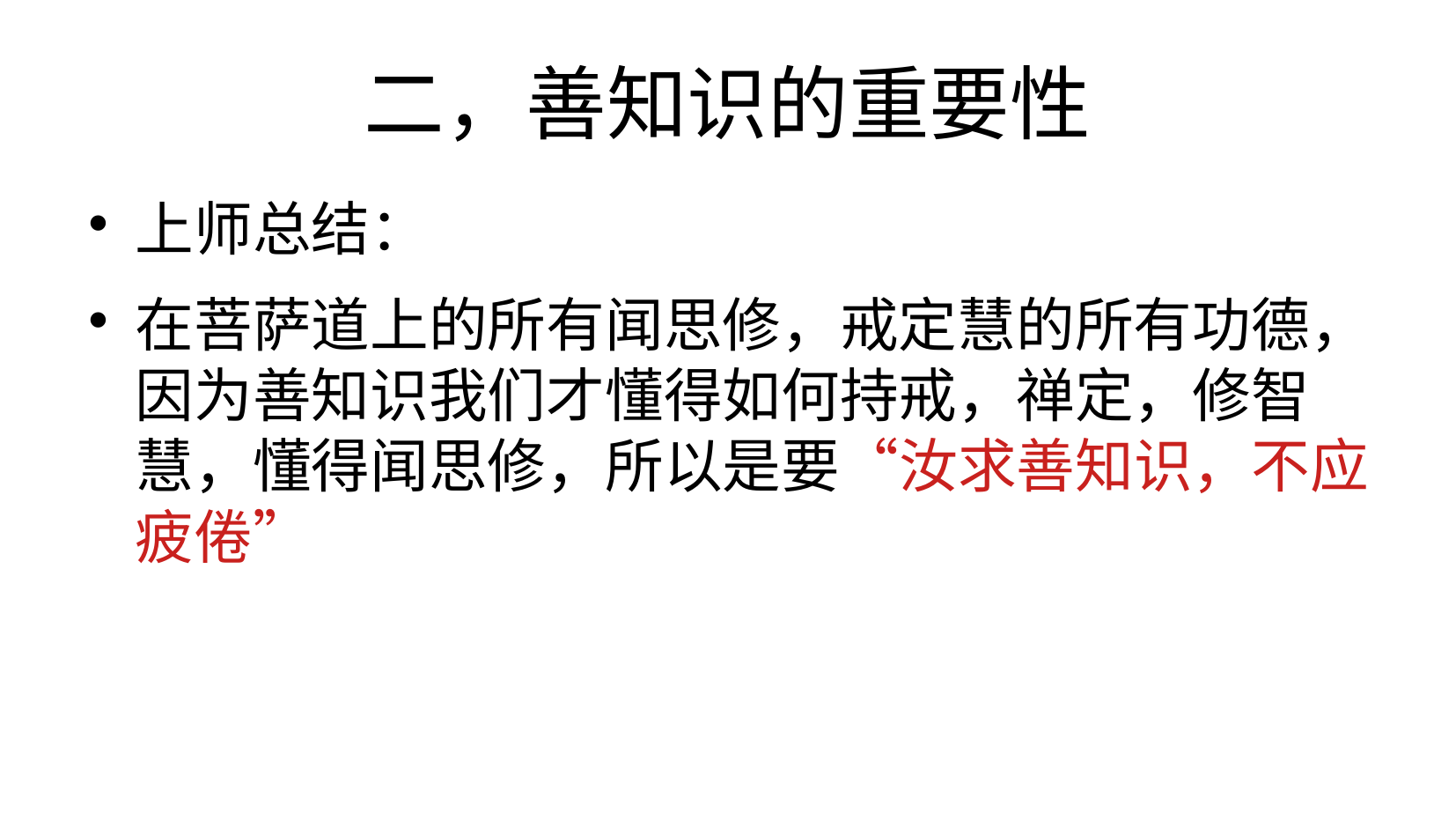

二，善知识的重要性
上师总结：
在菩萨道上的所有闻思修，戒定慧的所有功德，因为善知识我们才懂得如何持戒，禅定，修智慧，懂得闻思修，所以是要“汝求善知识，不应疲倦”